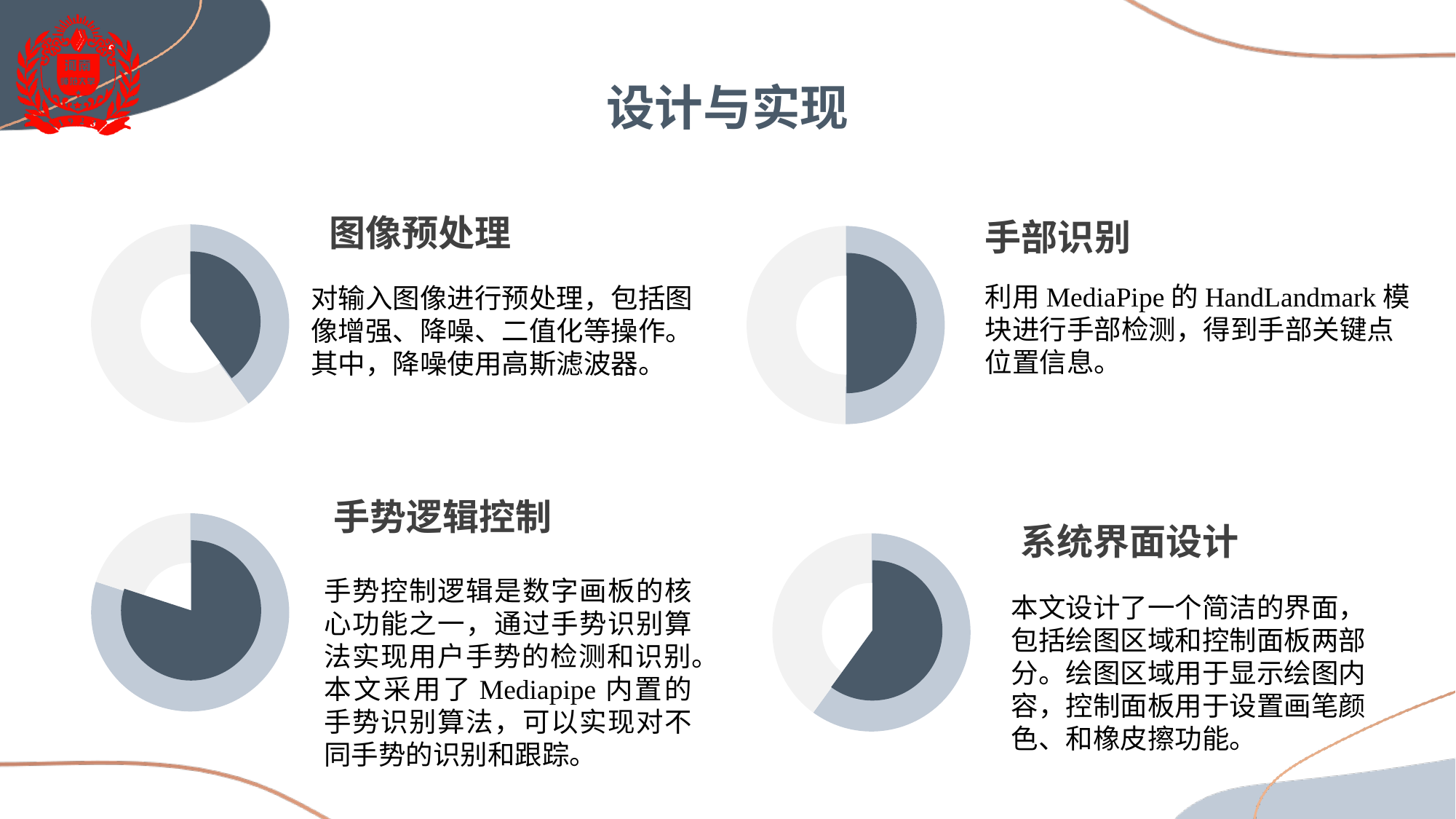

设计与实现
图像预处理
手部识别

### Chart

| Category | % |
|---|---|
| colored | 40.0 |
| blank | 60.0 |

### Chart

| Category | % |
|---|---|
| colored | 50.0 |
| blank | 50.0 |

### Chart

| Category | Sales |
|---|---|
| 1st Qtr | 40.0 |
| 2nd Qtr | 60.0 |

### Chart

| Category | Sales |
|---|---|
| 1st Qtr | 50.0 |
| 2nd Qtr | 50.0 |
利用MediaPipe的HandLandmark模块进行手部检测，得到手部关键点位置信息。
对输入图像进行预处理，包括图像增强、降噪、二值化等操作。其中，降噪使用高斯滤波器。
手势逻辑控制

### Chart

| Category |
|---|

### Chart

| Category | % |
|---|---|
| colored | 80.0 |
| blank | 20.0 |
系统界面设计

### Chart

| Category | % |
|---|---|
| colored | 60.0 |
| blank | 40.0 |

### Chart

| Category | Sales |
|---|---|
| 1st Qtr | 80.0 |
| 2nd Qtr | 20.0 |

### Chart

| Category | Sales |
|---|---|
| 1st Qtr | 60.0 |
| 2nd Qtr | 40.0 |
手势控制逻辑是数字画板的核心功能之一，通过手势识别算法实现用户手势的检测和识别。本文采用了Mediapipe内置的手势识别算法，可以实现对不同手势的识别和跟踪。
本文设计了一个简洁的界面，包括绘图区域和控制面板两部分。绘图区域用于显示绘图内容，控制面板用于设置画笔颜色、和橡皮擦功能。